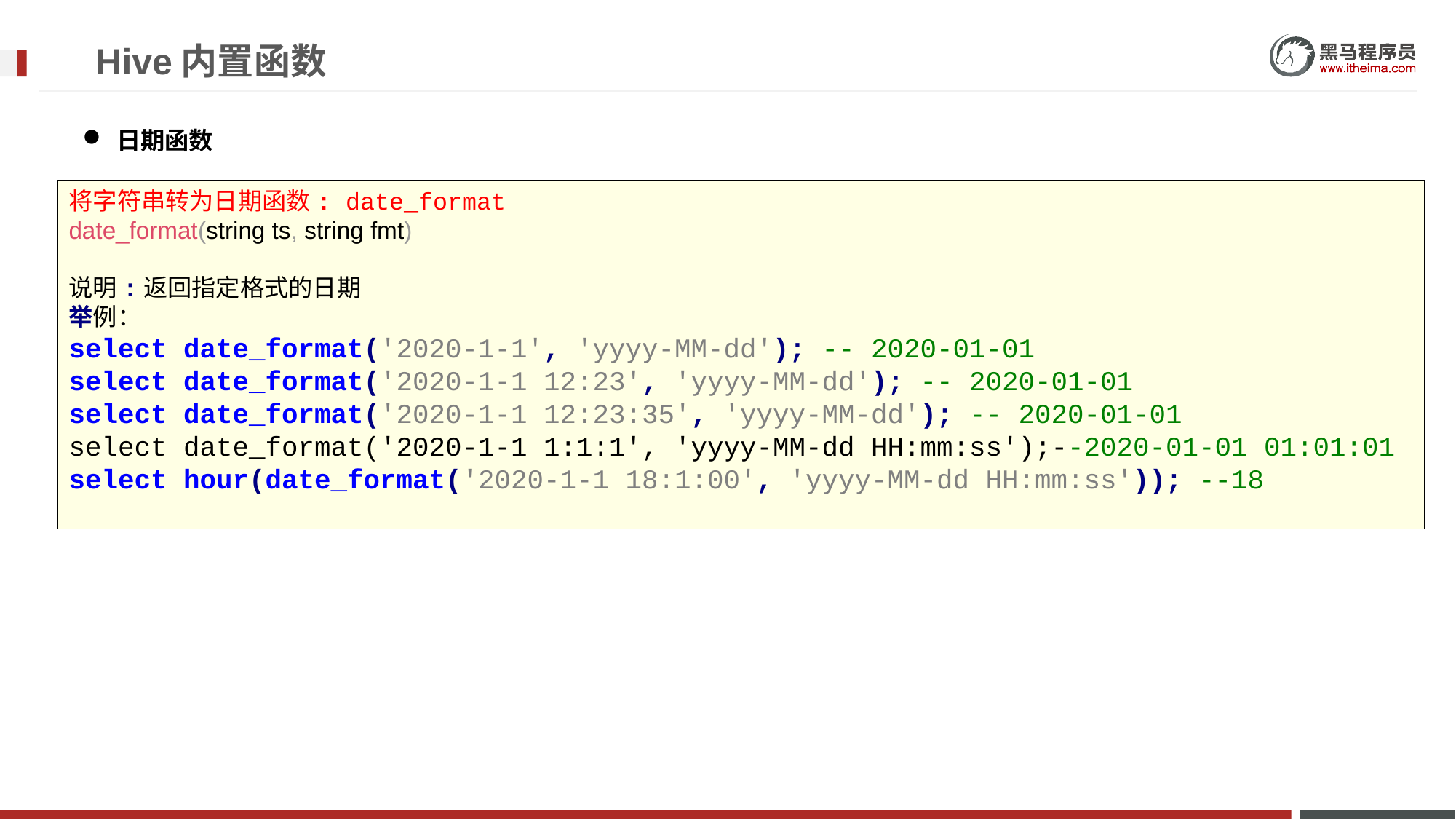

# Hive内置函数
日期函数
将字符串转为日期函数: date_format
date_format(string ts, string fmt)

说明:返回指定格式的日期
举例：
select date_format('2020-1-1', 'yyyy-MM-dd'); -- 2020-01-01
select date_format('2020-1-1 12:23', 'yyyy-MM-dd'); -- 2020-01-01
select date_format('2020-1-1 12:23:35', 'yyyy-MM-dd'); -- 2020-01-01
select date_format('2020-1-1 1:1:1', 'yyyy-MM-dd HH:mm:ss');--2020-01-01 01:01:01
select hour(date_format('2020-1-1 18:1:00', 'yyyy-MM-dd HH:mm:ss')); --18